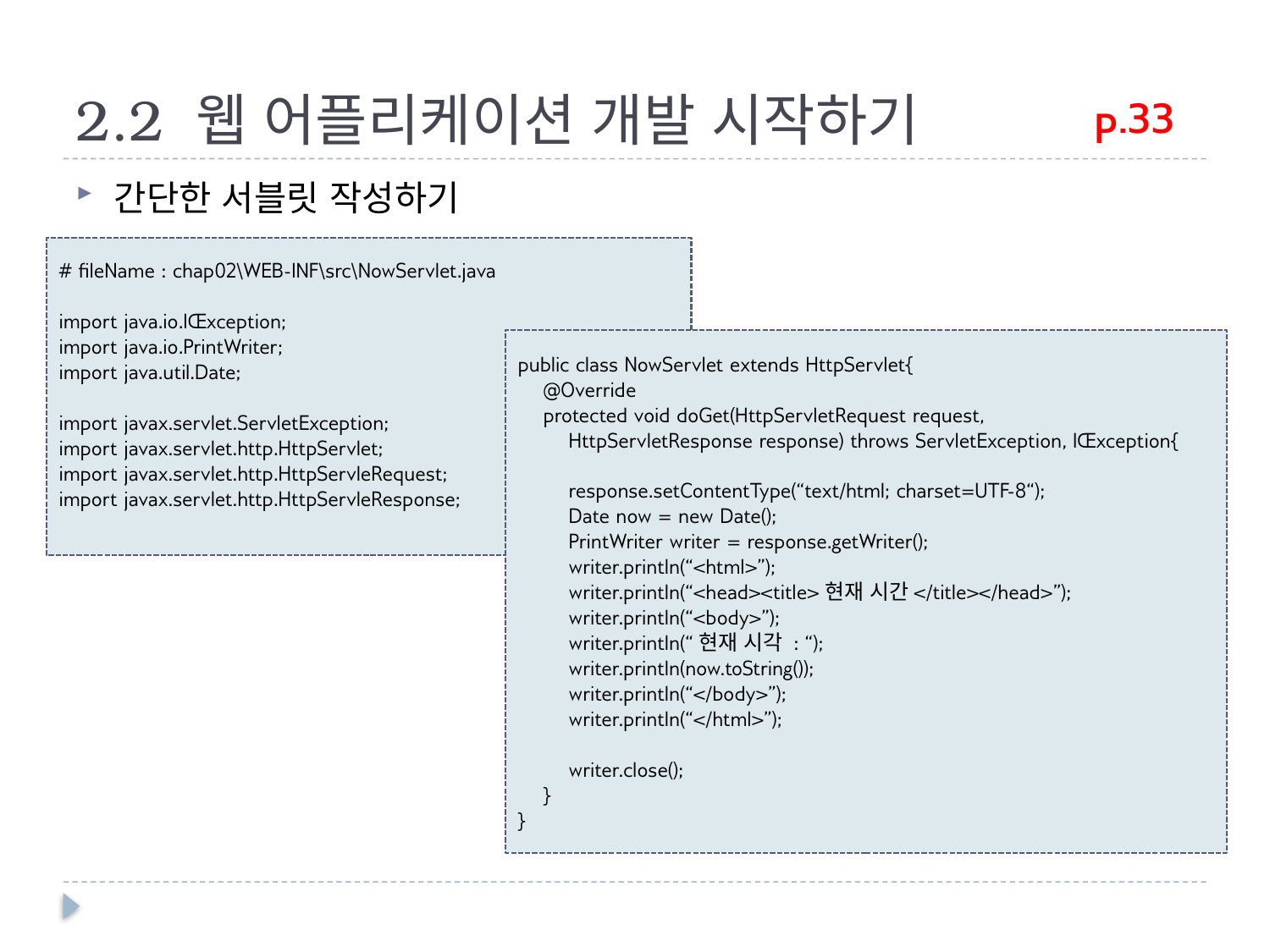

# 2.2 웹 어플리케이션 개발 시작하기
p.33
간단한 서블릿 작성하기
# fileName : chap02\WEB-INF\src\NowServlet.java

import java.io.IOException;
import java.io.PrintWriter;
import java.util.Date;

import javax.servlet.ServletException;
import javax.servlet.http.HttpServlet;
import javax.servlet.http.HttpServleRequest;
import javax.servlet.http.HttpServleResponse;

public class NowServlet extends HttpServlet{
    @Override
    protected void doGet(HttpServletRequest request,
        HttpServletResponse response) throws ServletException, IOException{

        response.setContentType(“text/html; charset=UTF-8“);
        Date now = new Date();
        PrintWriter writer = response.getWriter();
        writer.println(“<html>”);
        writer.println(“<head><title>현재 시간</title></head>”);
        writer.println(“<body>”);
        writer.println(“현재 시각 : “);
        writer.println(now.toString());
        writer.println(“</body>”);
        writer.println(“</html>”);

        writer.close();
    }
}